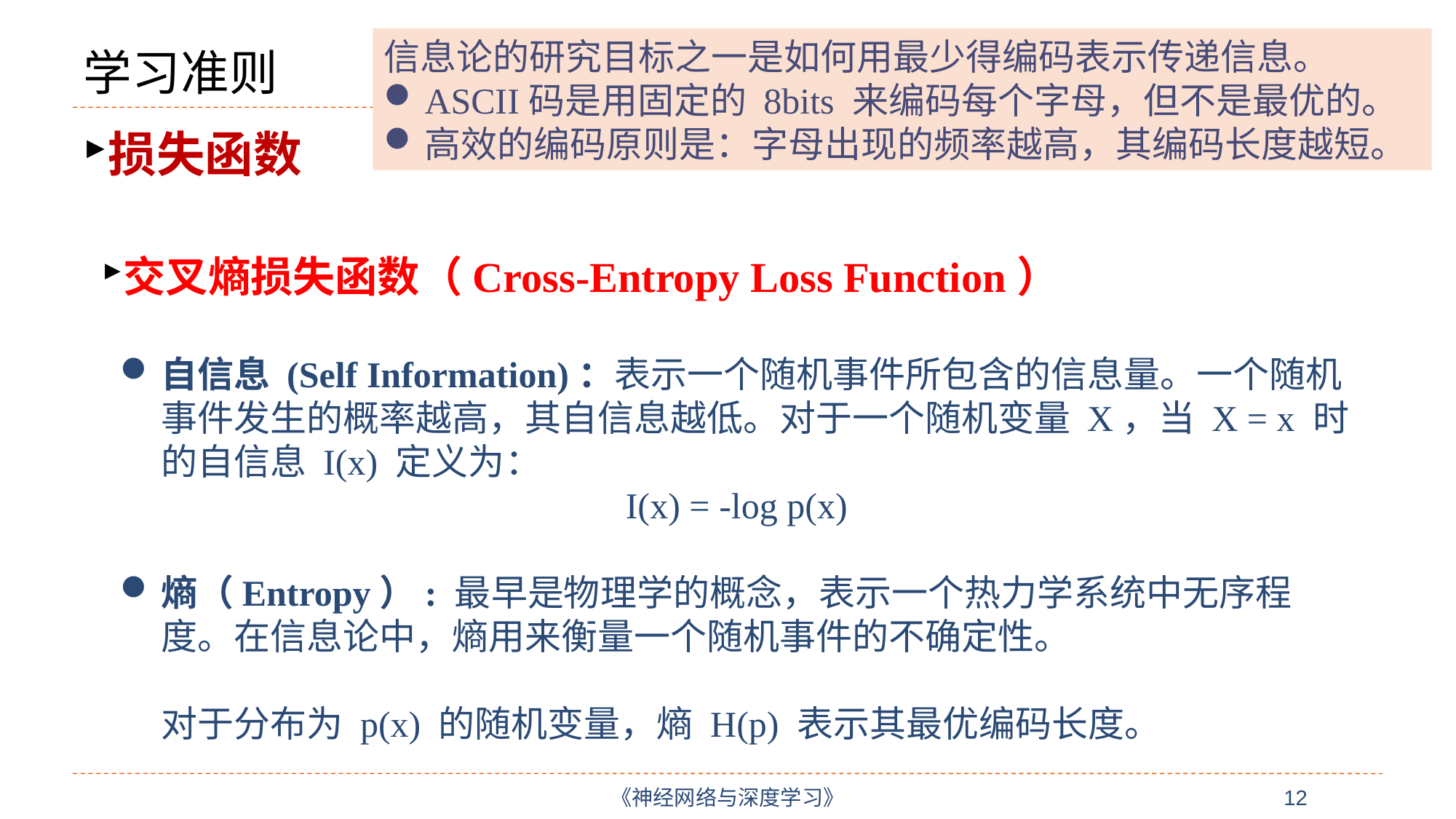

# 学习准则
信息论的研究目标之一是如何用最少得编码表示传递信息。
ASCII码是用固定的 8bits 来编码每个字母，但不是最优的。
高效的编码原则是：字母出现的频率越高，其编码长度越短。
损失函数

交叉熵损失函数（Cross-Entropy Loss Function）
自信息 (Self Information)：表示一个随机事件所包含的信息量。一个随机事件发生的概率越高，其自信息越低。对于一个随机变量 X，当 X = x 时的自信息 I(x) 定义为：
I(x) = -log p(x)

熵（Entropy）: 最早是物理学的概念，表示一个热力学系统中无序程度。在信息论中，熵用来衡量一个随机事件的不确定性。

    对于分布为 p(x) 的随机变量，熵 H(p) 表示其最优编码长度。